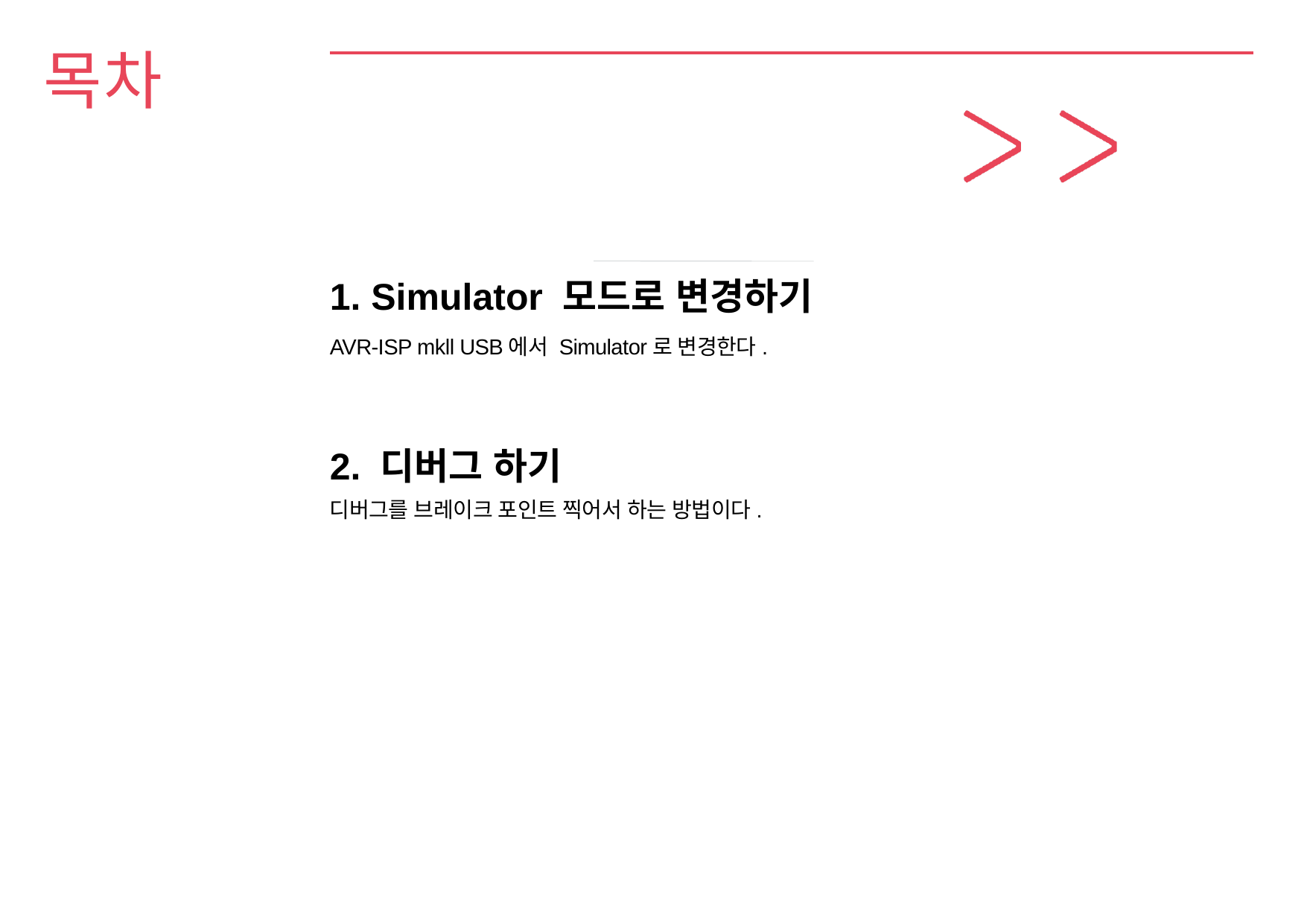

# 목차
1. Simulator 모드로 변경하기
AVR-ISP mkll USB에서 Simulator로 변경한다.
2. 디버그 하기
디버그를 브레이크 포인트 찍어서 하는 방법이다.